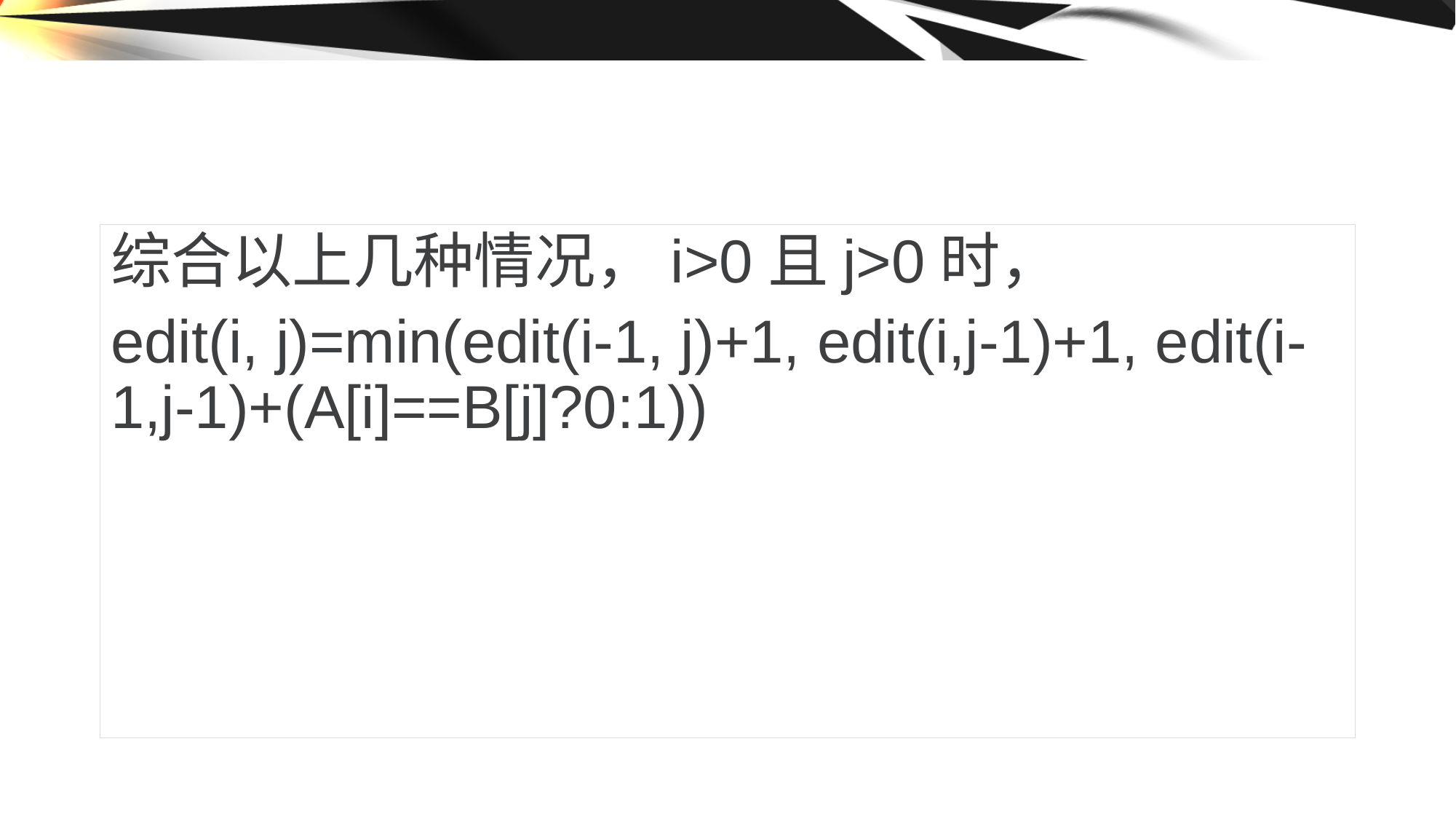

#
综合以上几种情况，i>0且j>0时，
edit(i, j)=min(edit(i-1, j)+1, edit(i,j-1)+1, edit(i-1,j-1)+(A[i]==B[j]?0:1))